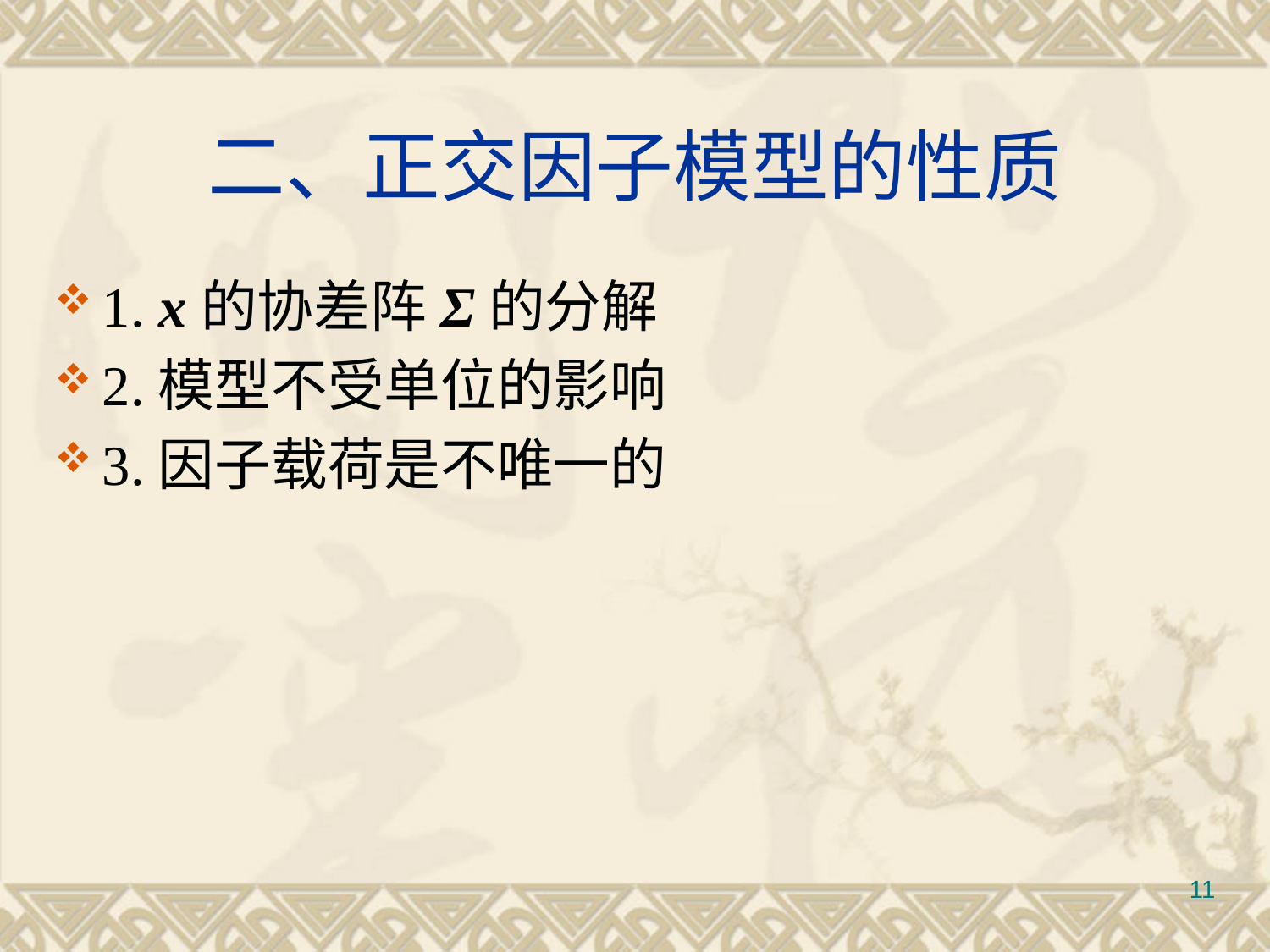

# 二、正交因子模型的性质
1. x的协差阵Σ的分解
2.模型不受单位的影响
3.因子载荷是不唯一的
11